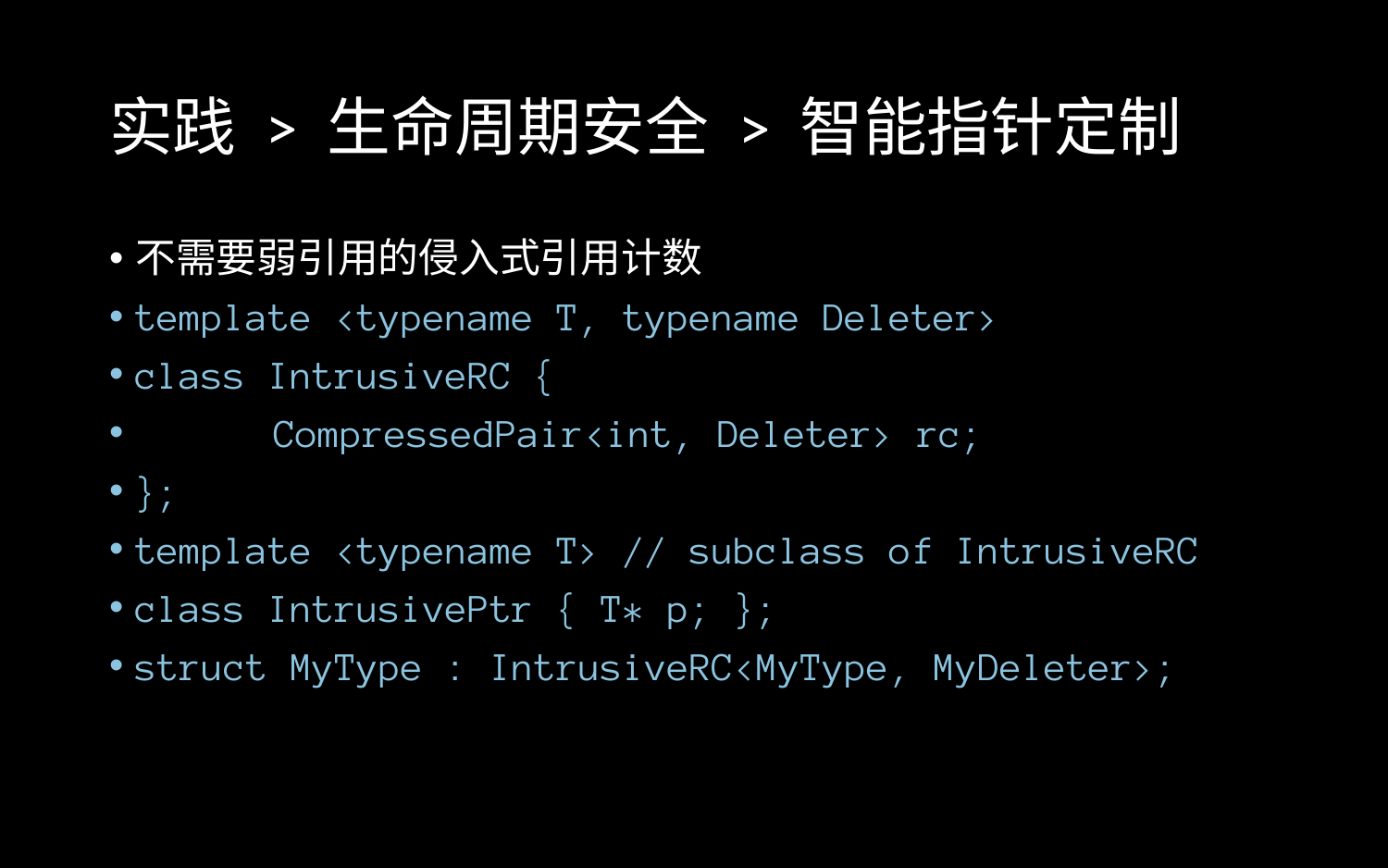

# 实践 > 生命周期安全 > 智能指针定制
不需要弱引用的侵入式引用计数
template <typename T, typename Deleter>
class IntrusiveRC {
	CompressedPair<int, Deleter> rc;
};
template <typename T> // subclass of IntrusiveRC
class IntrusivePtr { T* p; };
struct MyType : IntrusiveRC<MyType, MyDeleter>;